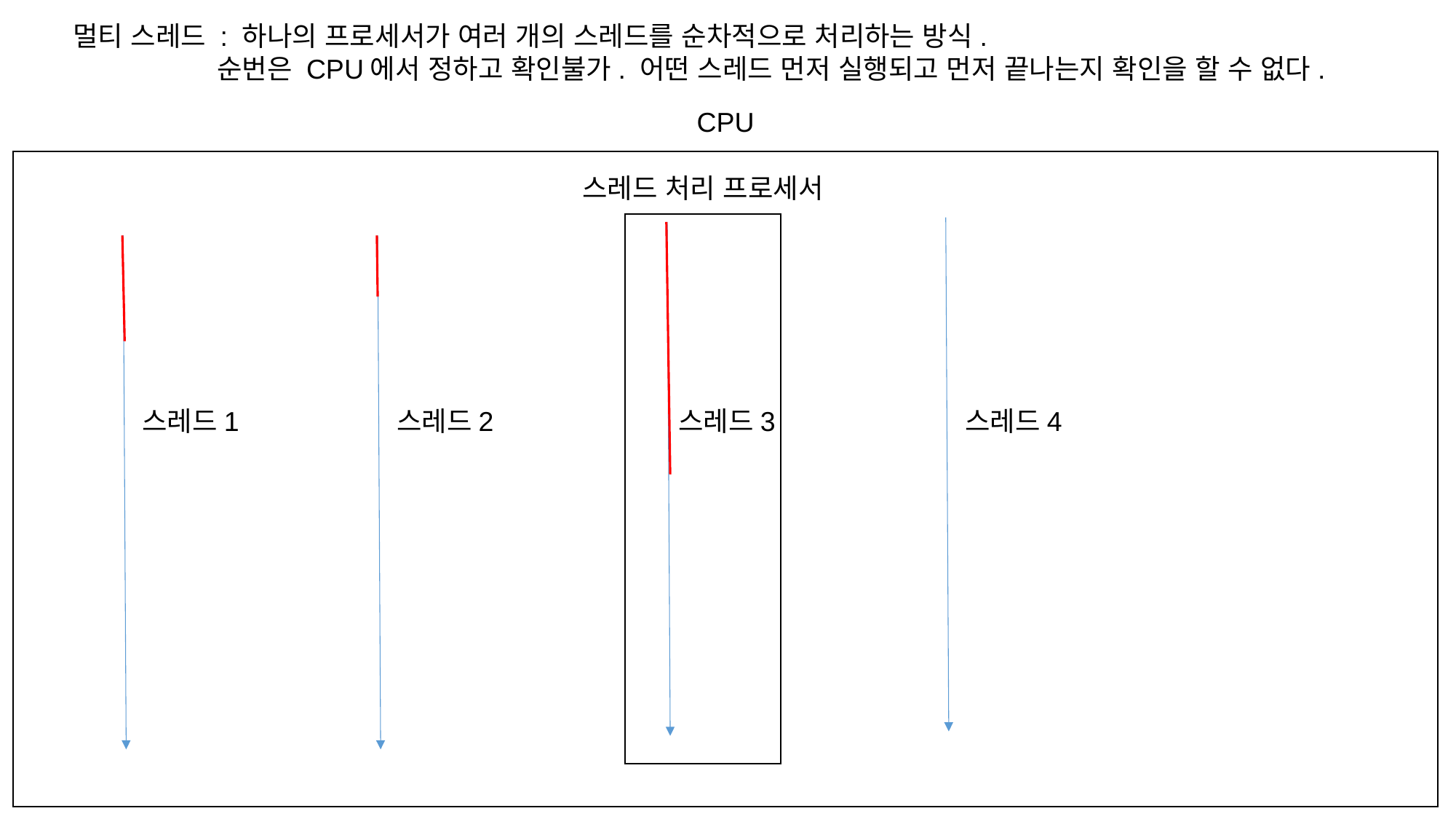

멀티 스레드 : 하나의 프로세서가 여러 개의 스레드를 순차적으로 처리하는 방식.
                  순번은 CPU에서 정하고 확인불가. 어떤 스레드 먼저 실행되고 먼저 끝나는지 확인을 할 수 없다.
CPU

스레드 처리 프로세서

스레드1
스레드2
스레드3
스레드4